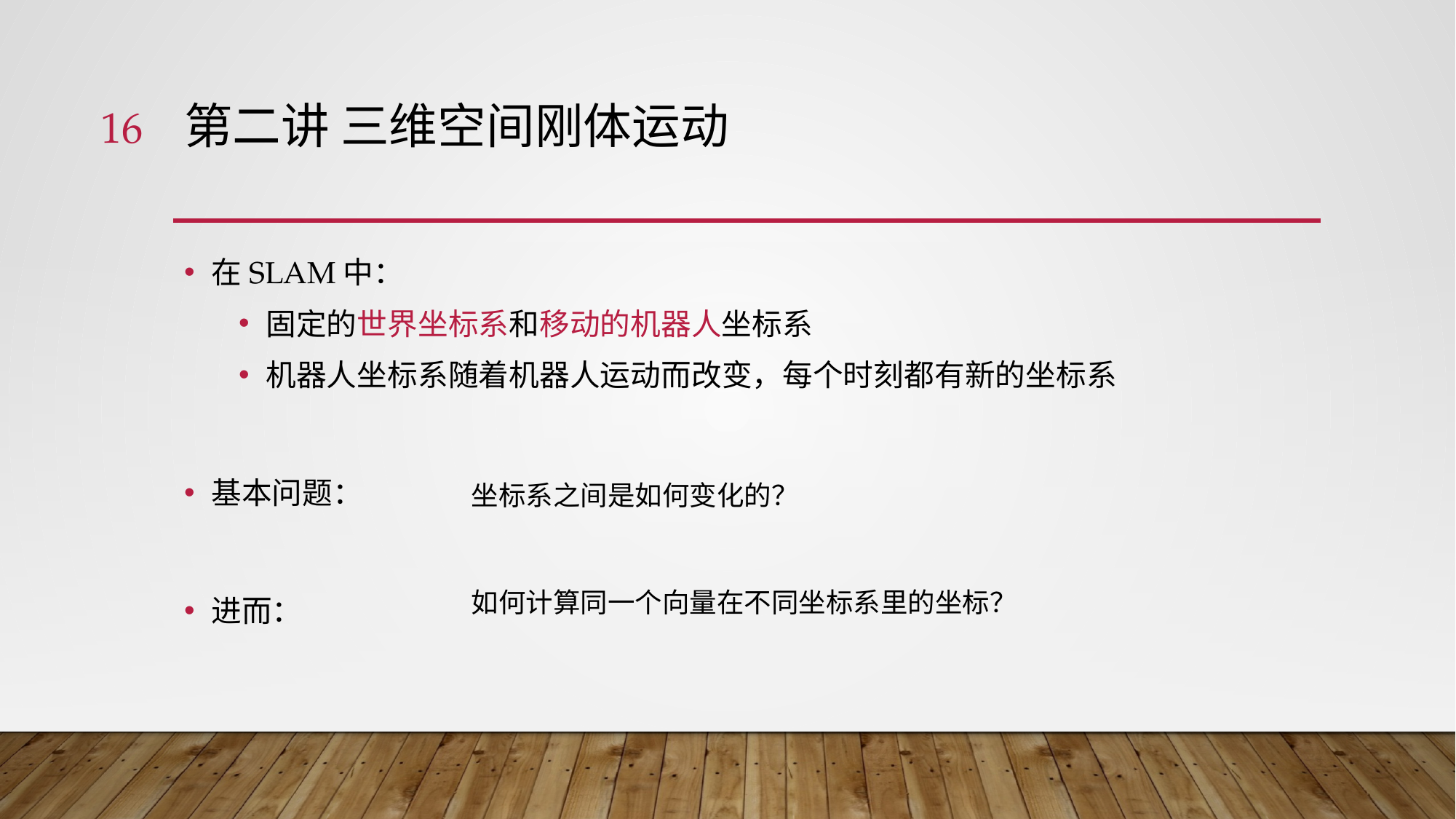

16
# 第二讲 三维空间刚体运动
在SLAM中：
固定的世界坐标系和移动的机器人坐标系
机器人坐标系随着机器人运动而改变，每个时刻都有新的坐标系

基本问题：

进而：

坐标系之间是如何变化的？
如何计算同一个向量在不同坐标系里的坐标？